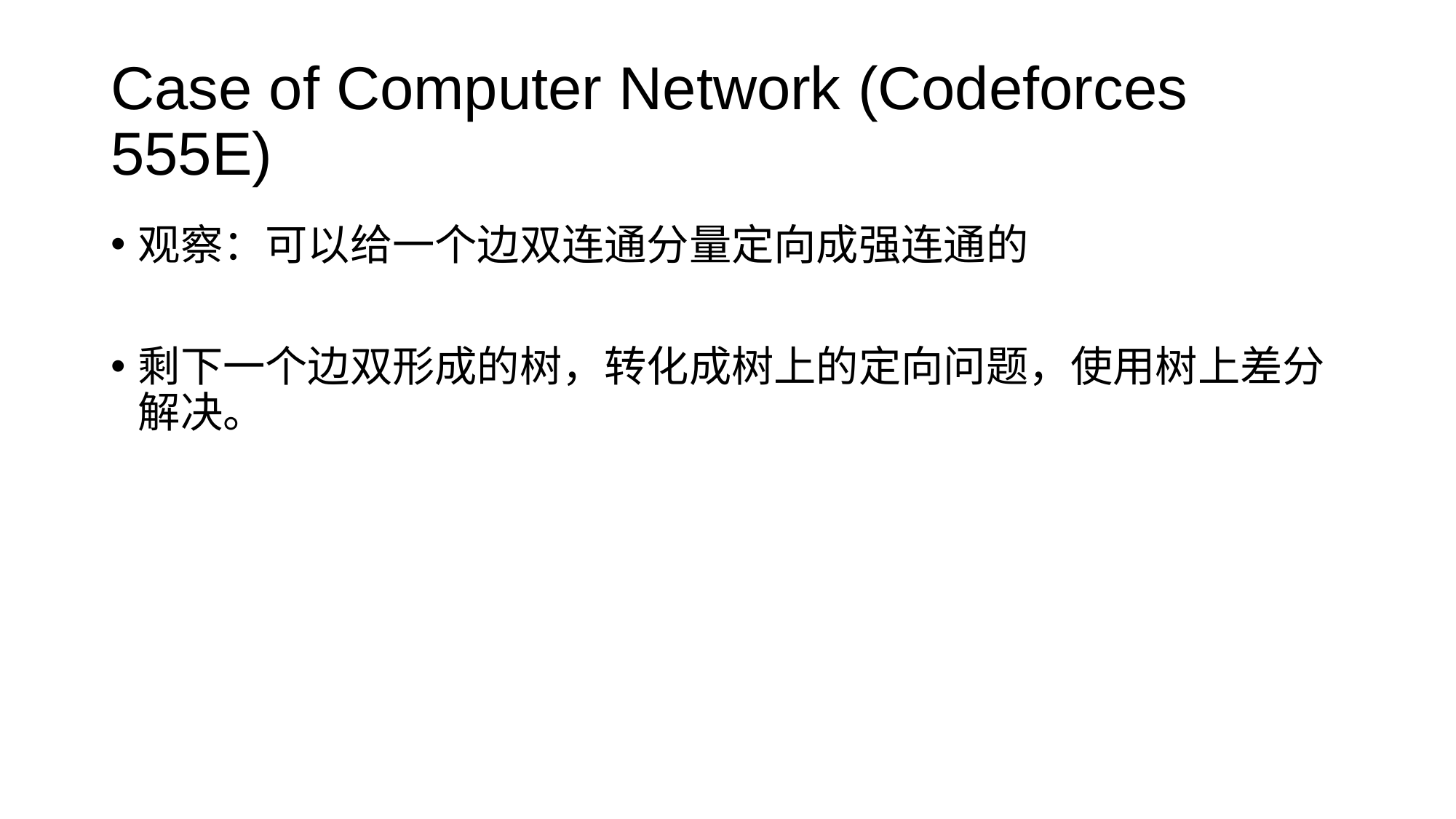

# Case of Computer Network (Codeforces 555E)
观察：可以给一个边双连通分量定向成强连通的

剩下一个边双形成的树，转化成树上的定向问题，使用树上差分解决。